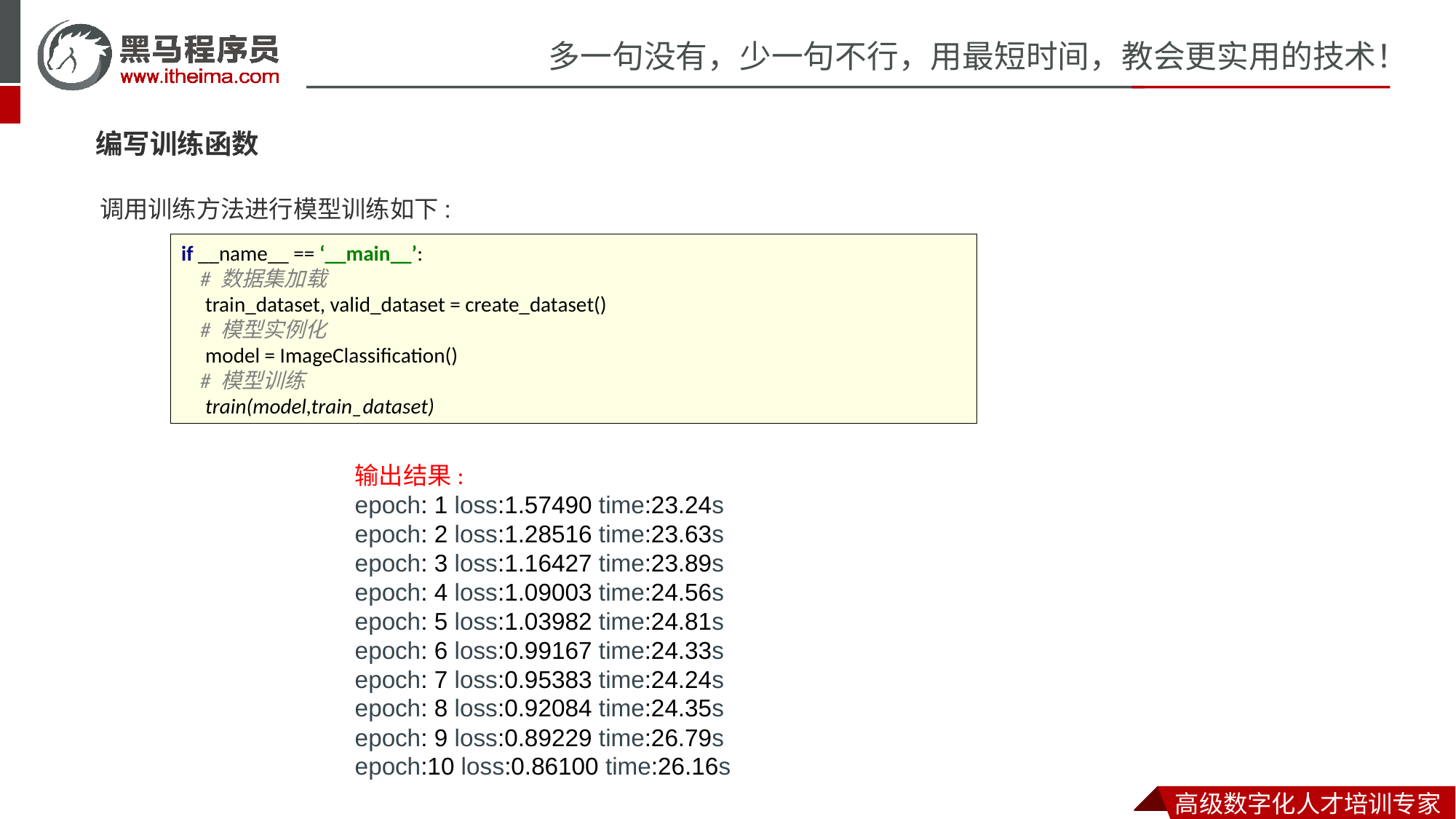

编写训练函数
调用训练方法进行模型训练如下:
if __name__ == ‘__main__’:
    # 数据集加载
    train_dataset, valid_dataset = create_dataset()
    # 模型实例化
    model = ImageClassification()
    # 模型训练
    train(model,train_dataset)
输出结果:
epoch: 1 loss:1.57490 time:23.24s epoch: 2 loss:1.28516 time:23.63s epoch: 3 loss:1.16427 time:23.89s epoch: 4 loss:1.09003 time:24.56s epoch: 5 loss:1.03982 time:24.81s epoch: 6 loss:0.99167 time:24.33s epoch: 7 loss:0.95383 time:24.24s epoch: 8 loss:0.92084 time:24.35s epoch: 9 loss:0.89229 time:26.79s epoch:10 loss:0.86100 time:26.16s